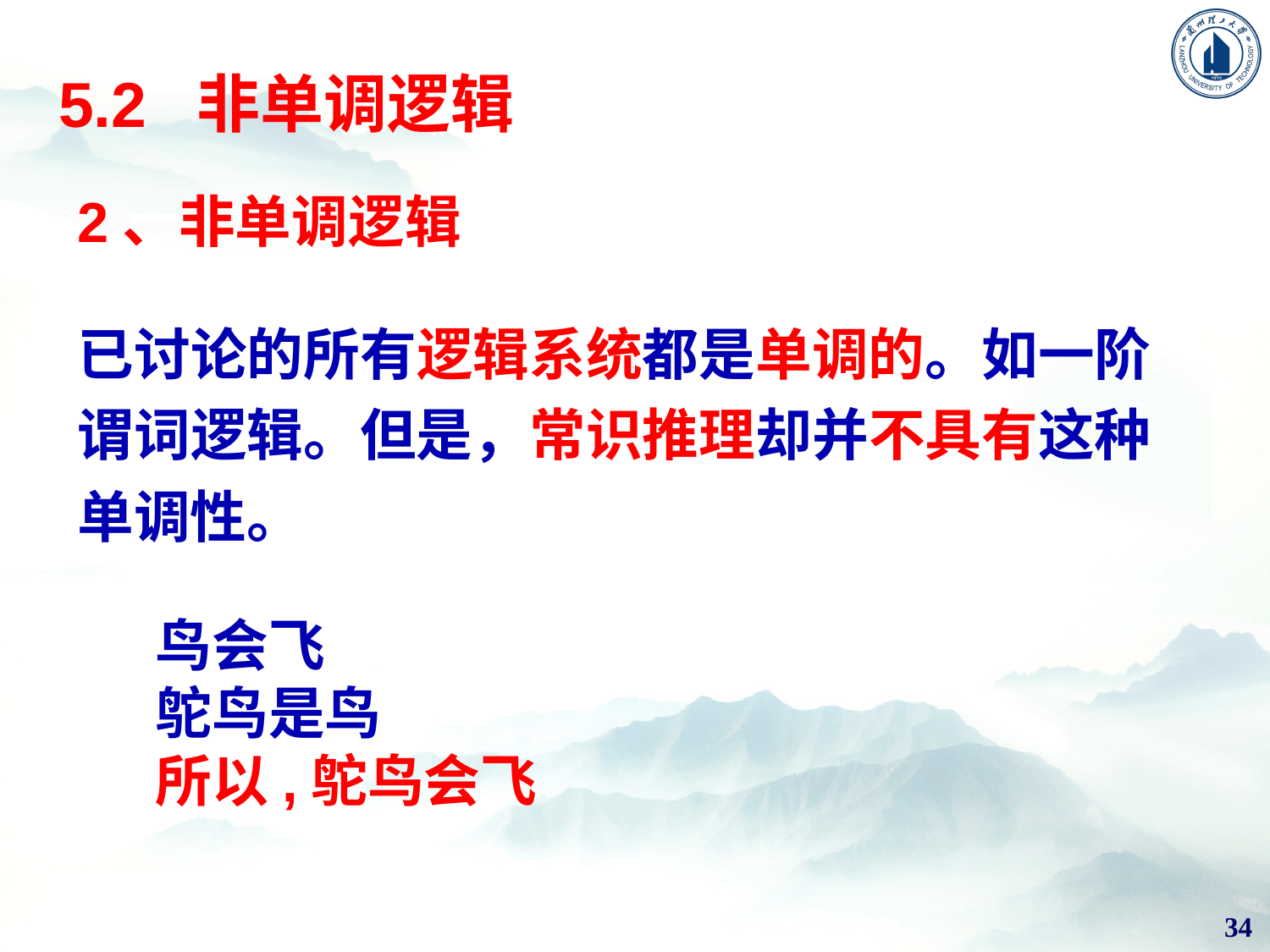

#
5.2  非单调逻辑
2、非单调逻辑

已讨论的所有逻辑系统都是单调的。如一阶谓词逻辑。但是，常识推理却并不具有这种单调性。

     鸟会飞
     鸵鸟是鸟
     所以,鸵鸟会飞

34